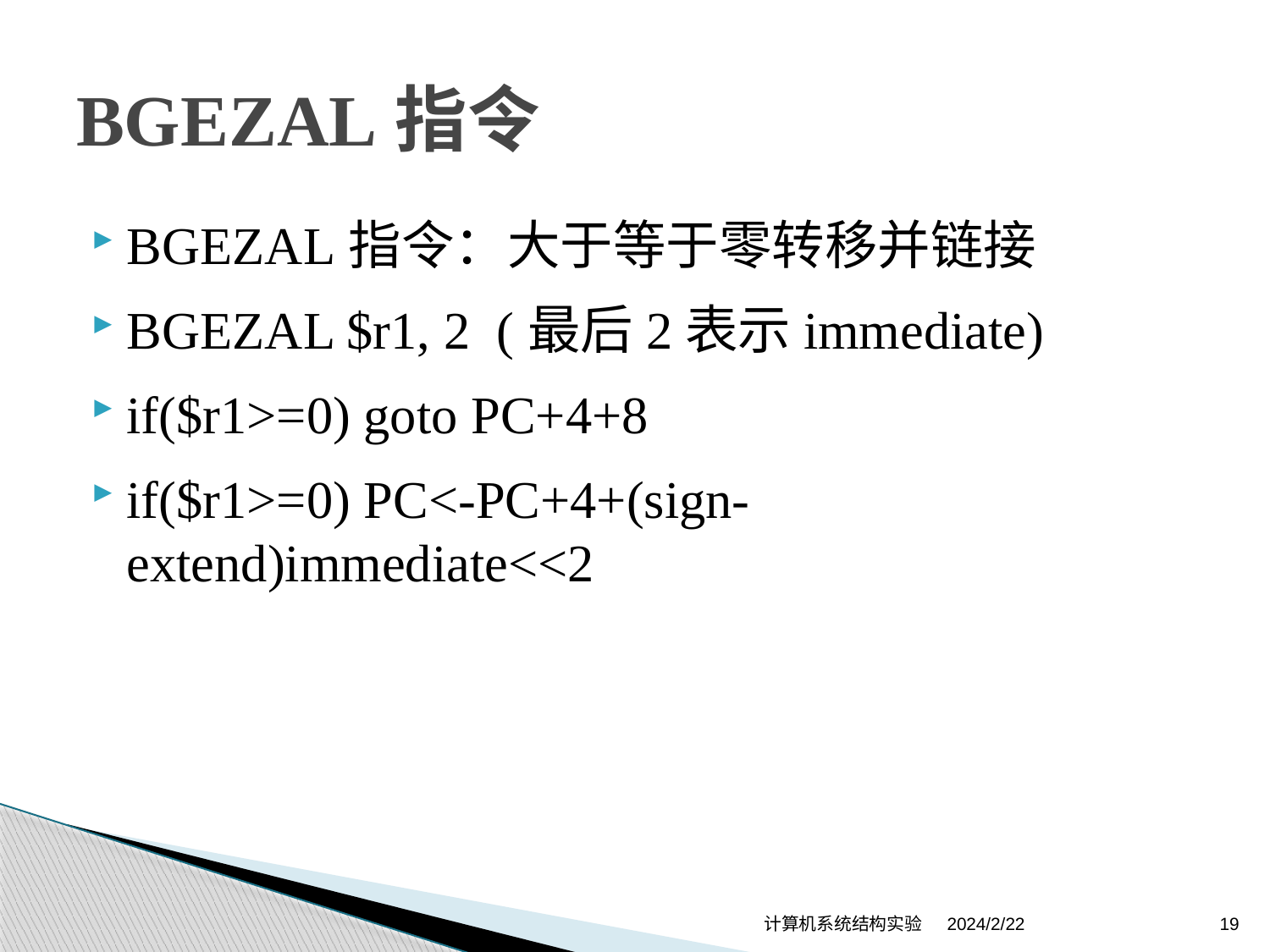

# BGEZAL指令
BGEZAL指令：大于等于零转移并链接
BGEZAL $r1, 2  (最后2表示immediate)
if($r1>=0) goto PC+4+8
if($r1>=0) PC<-PC+4+(sign-extend)immediate<<2
计算机系统结构实验
2024/2/22
19